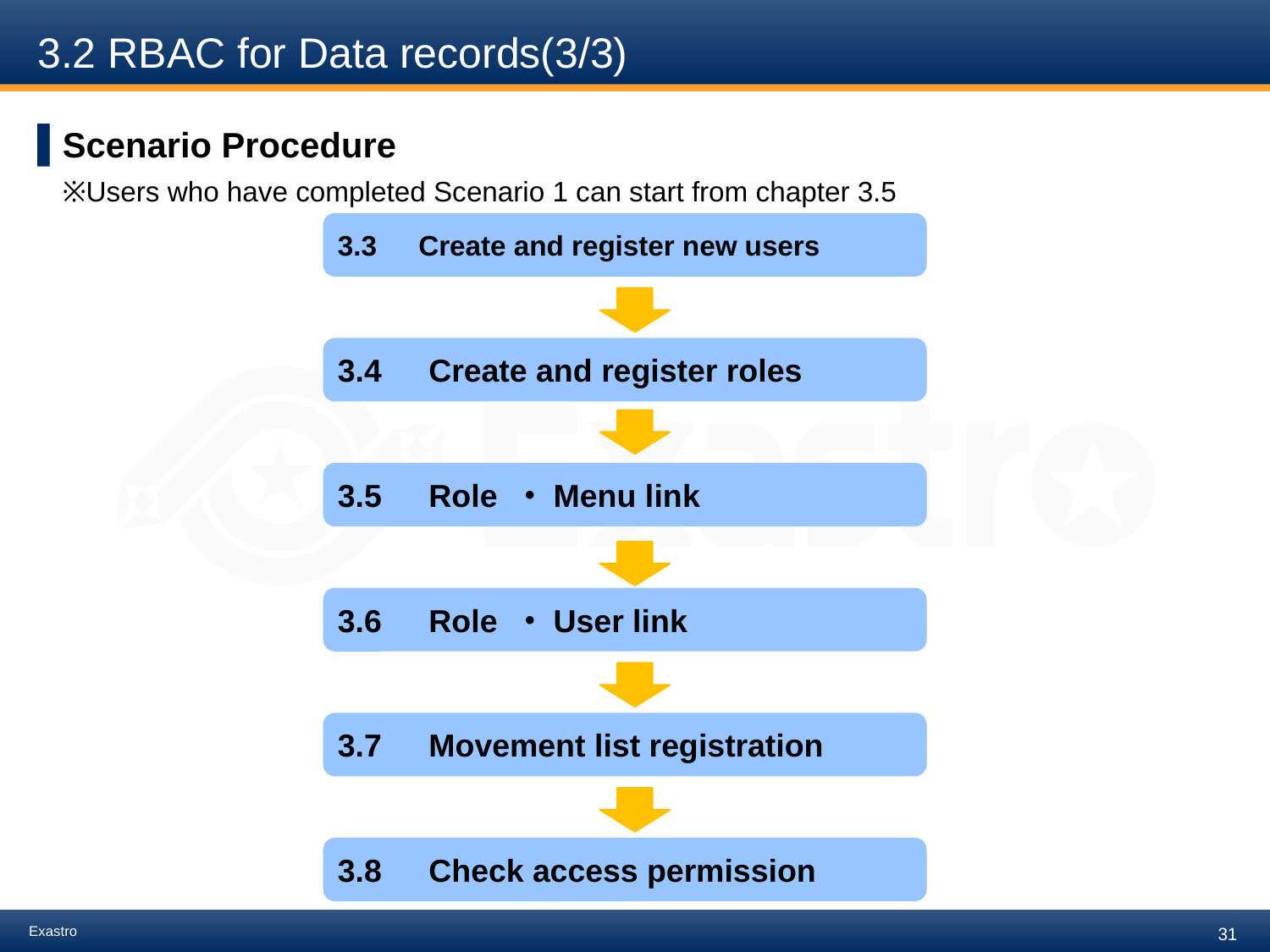

# 3.2 RBAC for Data records(3/3)
Scenario Procedure
※Users who have completed Scenario 1 can start from chapter 3.5
3.3　Create and register new users

3.4　Create and register roles

3.5　Role ・Menu link

3.6　Role ・User link
3.7　Movement list registration

3.8　Check access permission